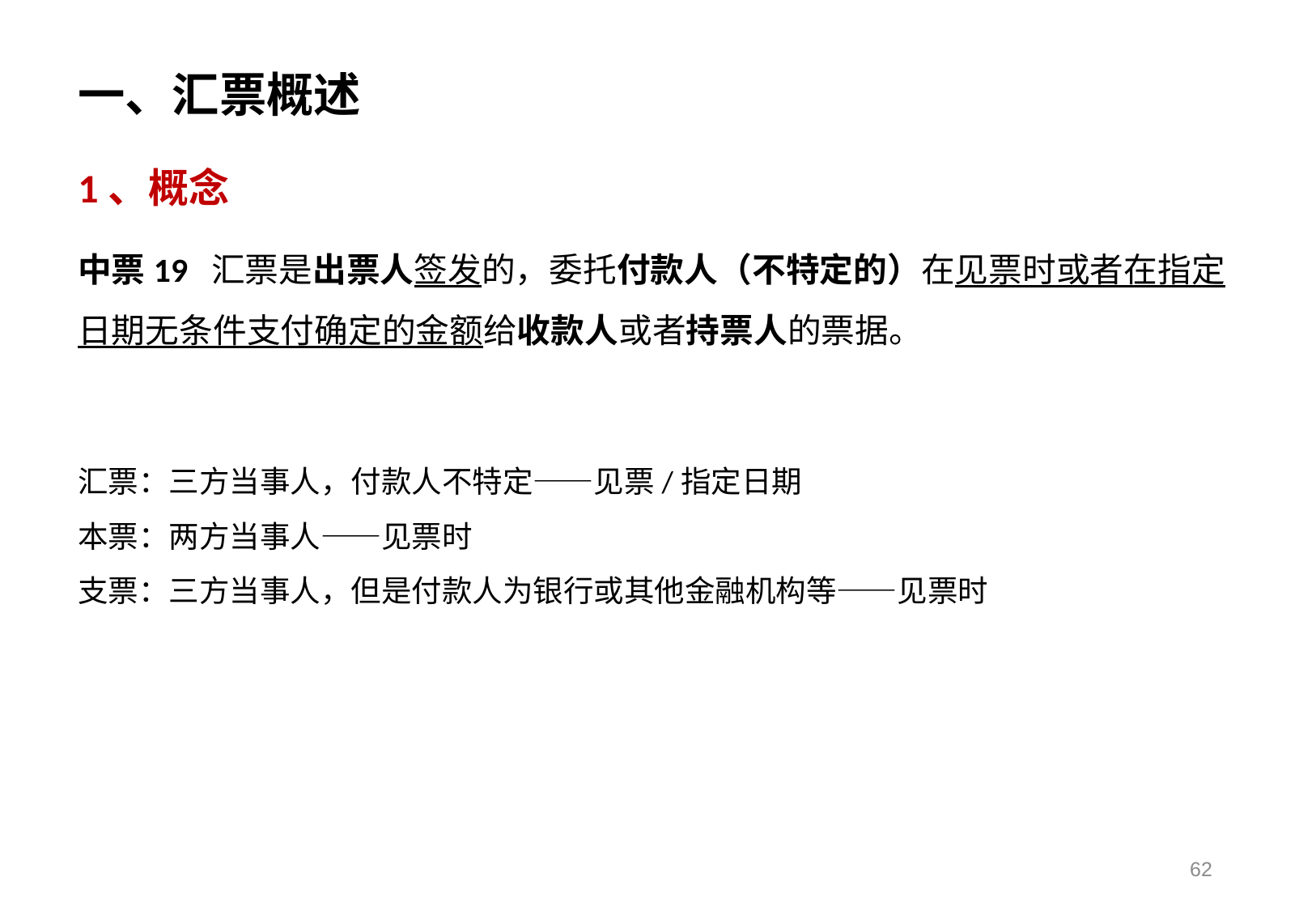

一、汇票概述
1、概念
中票19  汇票是出票人签发的，委托付款人（不特定的）在见票时或者在指定日期无条件支付确定的金额给收款人或者持票人的票据。

汇票：三方当事人，付款人不特定——见票/指定日期
本票：两方当事人——见票时
支票：三方当事人，但是付款人为银行或其他金融机构等——见票时
62